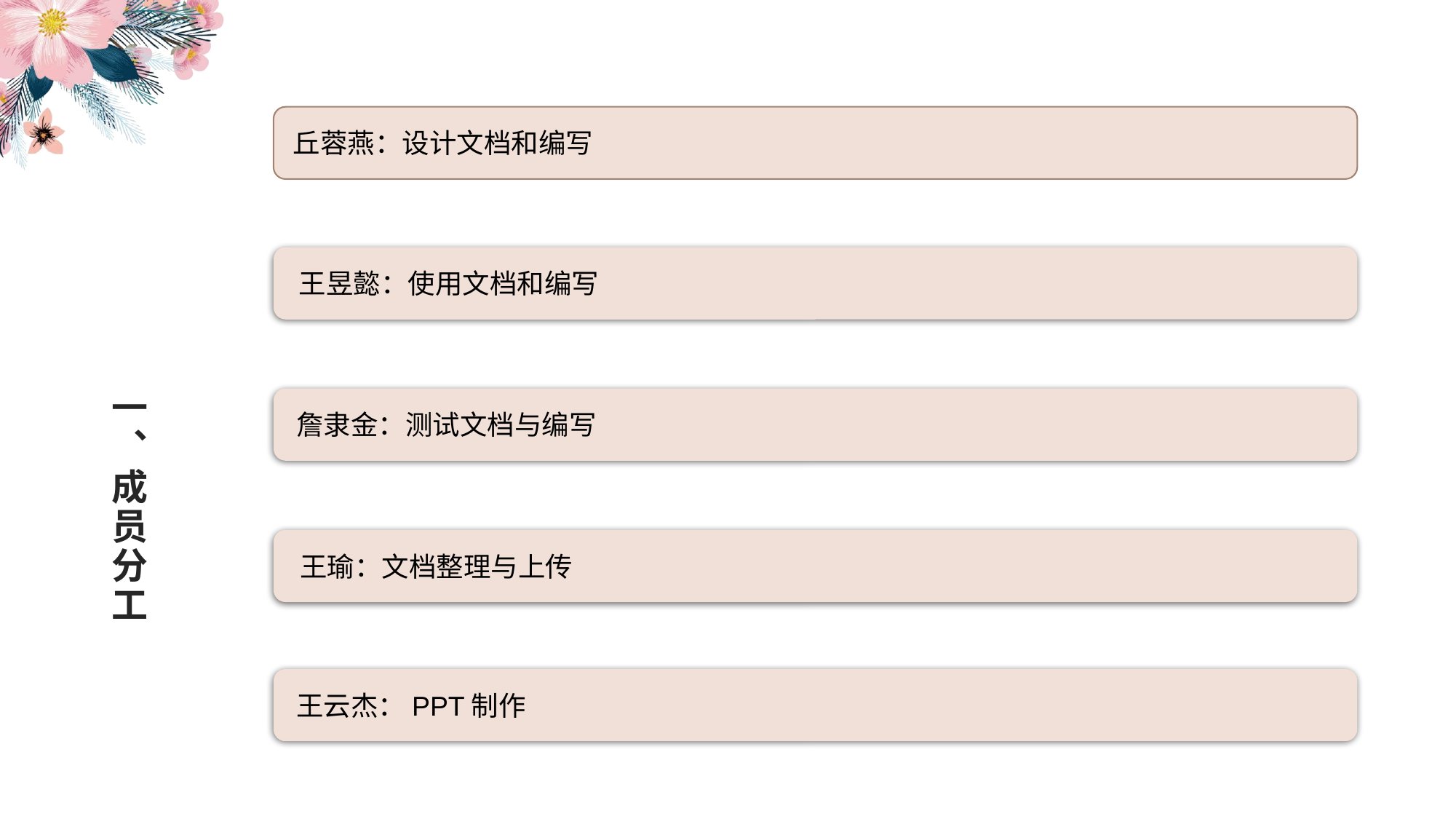

丘蓉燕：设计文档和编写
# 一、成员分工

王昱懿：使用文档和编写

詹隶金：测试文档与编写

王瑜：文档整理与上传

王云杰：PPT制作